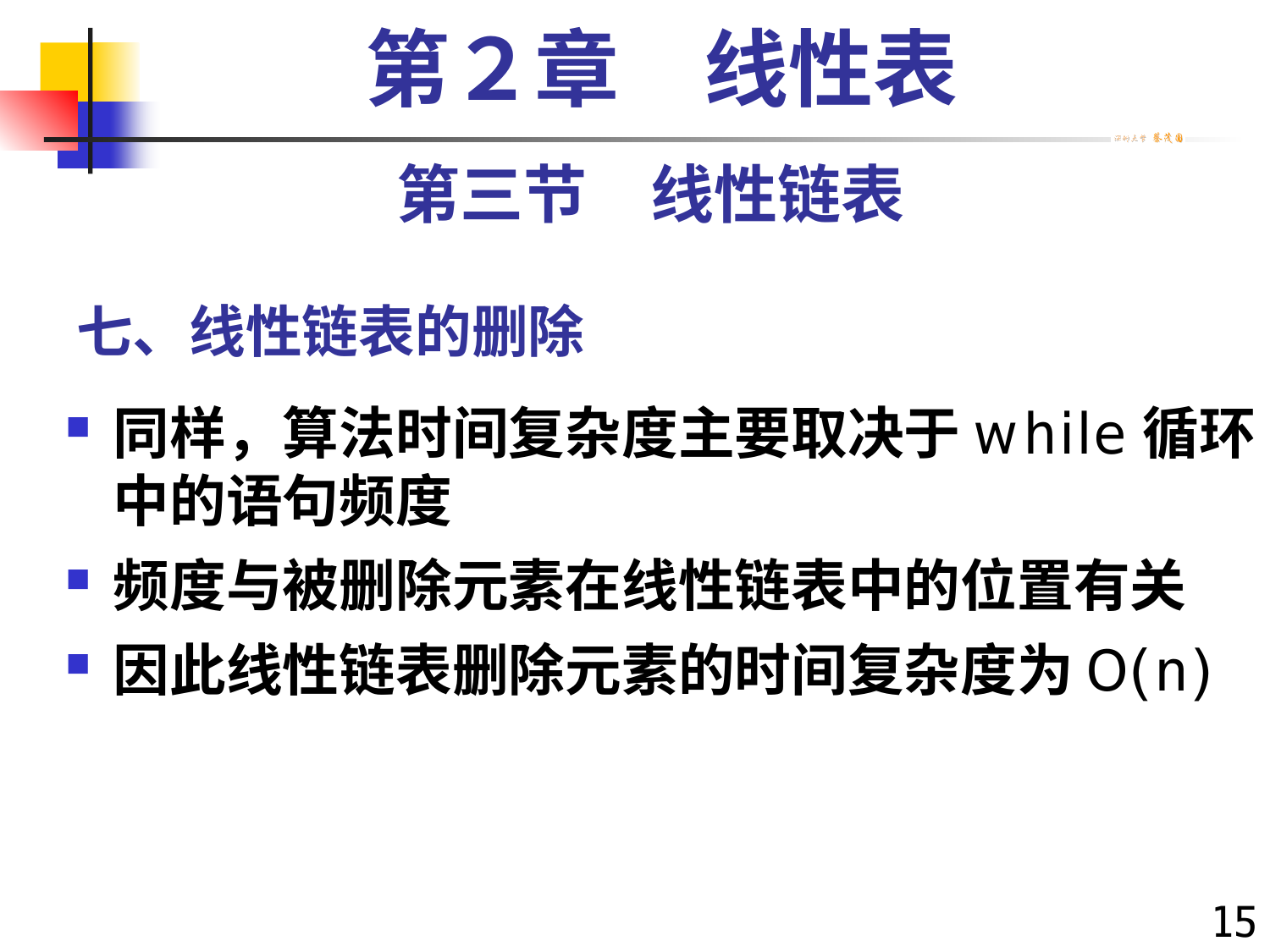

第２章　线性表
第三节　线性链表
# 七、线性链表的删除
同样，算法时间复杂度主要取决于while循环中的语句频度
频度与被删除元素在线性链表中的位置有关
因此线性链表删除元素的时间复杂度为O(n)
15